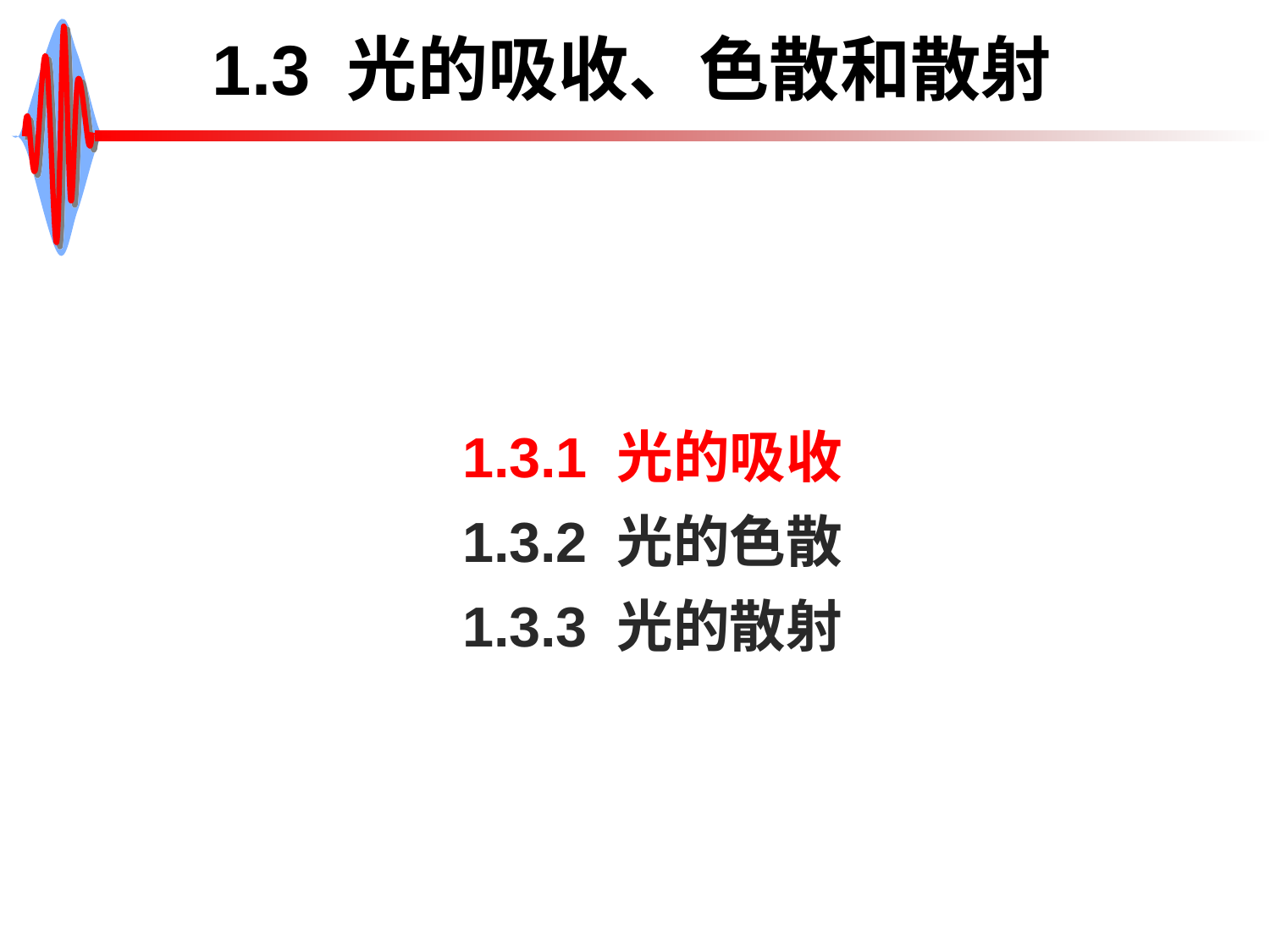

# 1.3 光的吸收、色散和散射
2
1.3.1 光的吸收
1.3.2 光的色散
1.3.3 光的散射